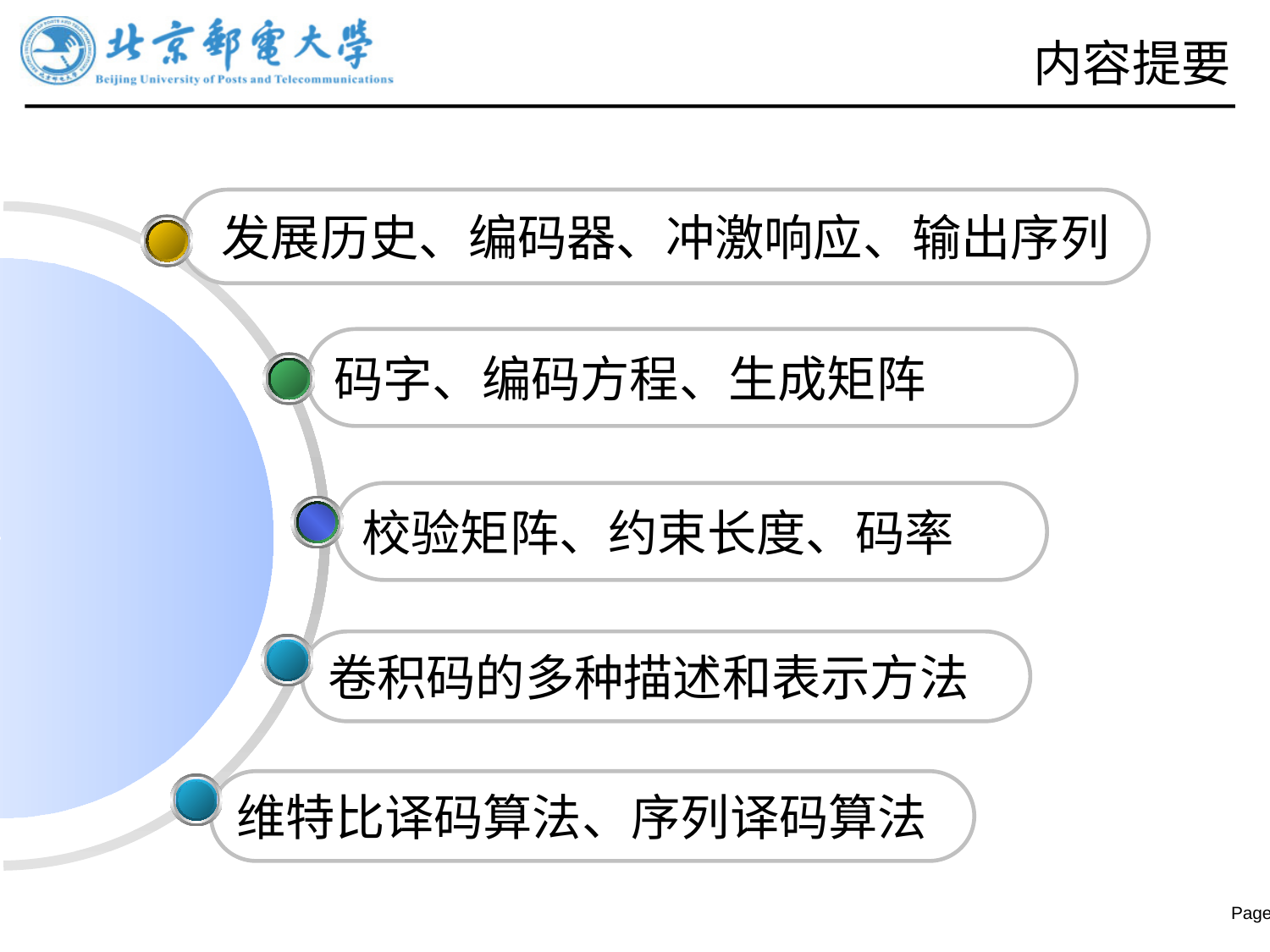

# 内容提要
 发展历史、编码器、冲激响应、输出序列

码字、编码方程、生成矩阵

校验矩阵、约束长度、码率

卷积码的多种描述和表示方法

维特比译码算法、序列译码算法